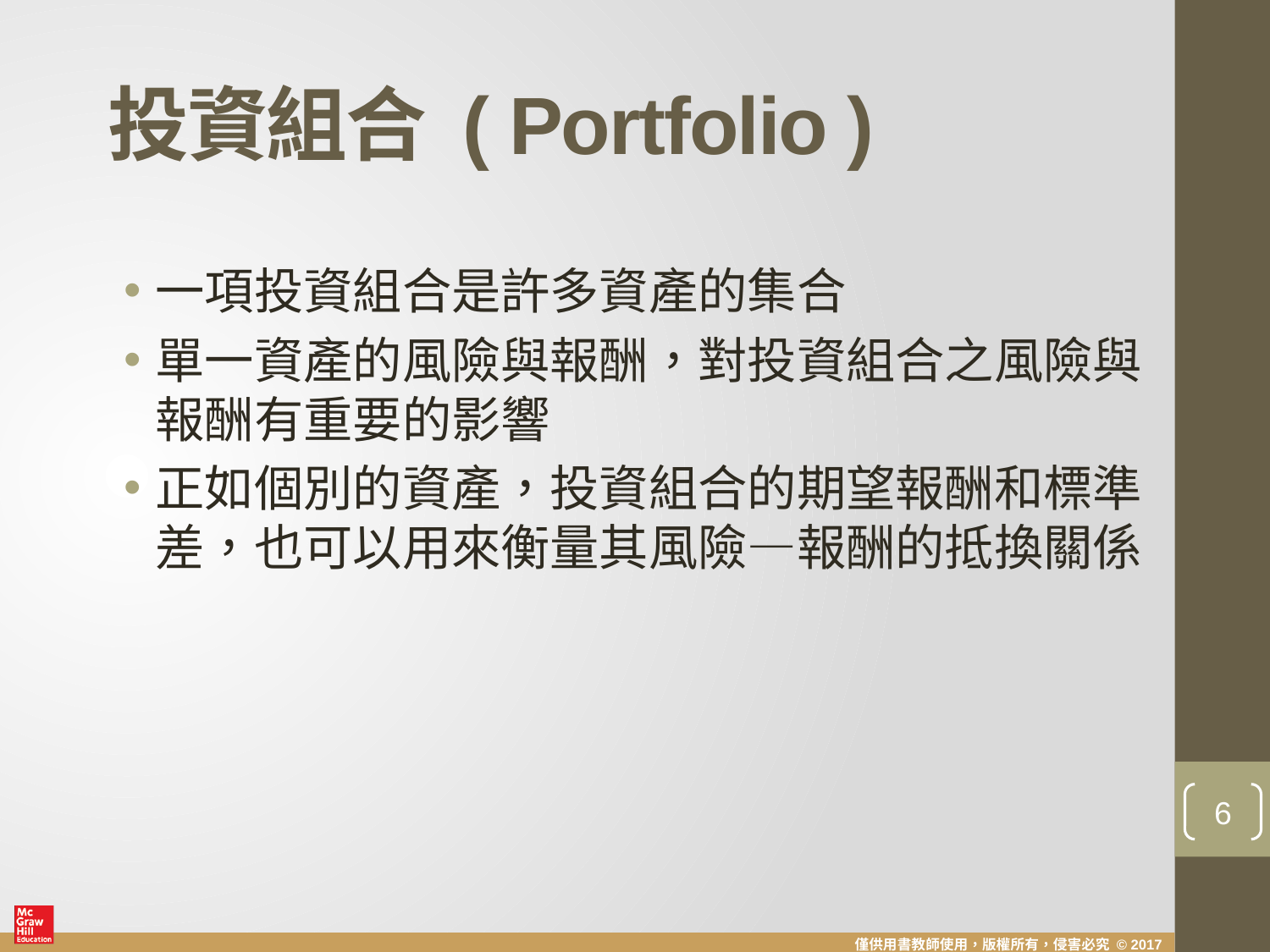

# 投資組合 ( Portfolio )
一項投資組合是許多資產的集合
單一資產的風險與報酬，對投資組合之風險與報酬有重要的影響
正如個別的資產，投資組合的期望報酬和標準差，也可以用來衡量其風險—報酬的抵換關係
6